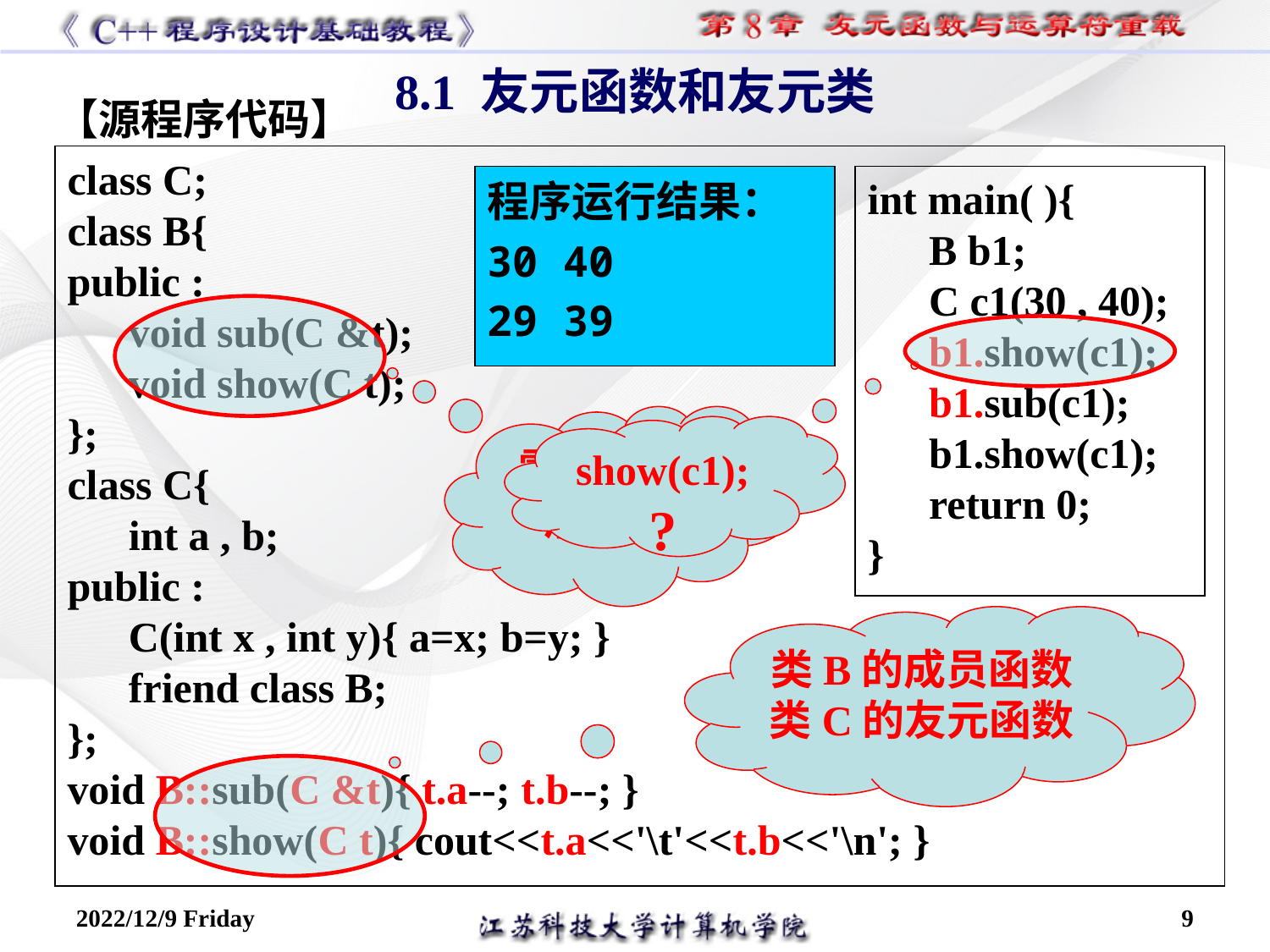

8.1 友元函数和友元类
【源程序代码】
class C;
class B{
public :
void sub(C &t);
void show(C t);
};
class C{
int a , b;
public :
C(int x , int y){ a=x; b=y; }
friend class B;
};
void B::sub(C &t){ t.a--; t.b--; }
void B::show(C t){ cout<<t.a<<'\t'<<t.b<<'\n'; }
程序运行结果：
30 40
29 39
int main( ){
B b1;
C c1(30 , 40);
b1.show(c1);
b1.sub(c1);
b1.show(c1);
return 0;
}

需在类C后定义

show(c1);?
类B的成员函数
类C的友元函数